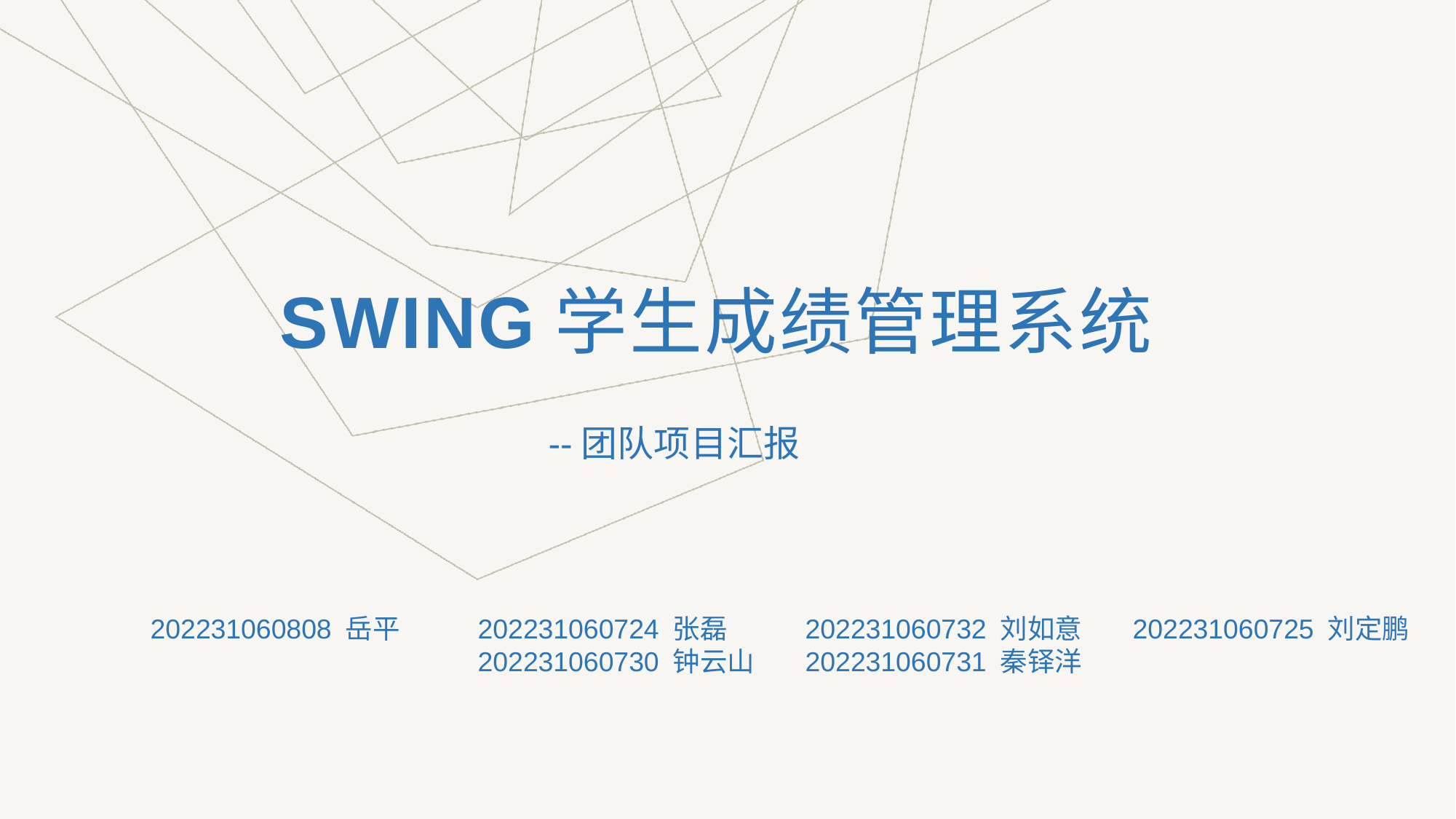

# Swing学生成绩管理系统
--团队项目汇报
202231060808 岳平	202231060724 张磊	202231060732 刘如意	202231060725 刘定鹏
202231060730 钟云山	202231060731 秦铎洋